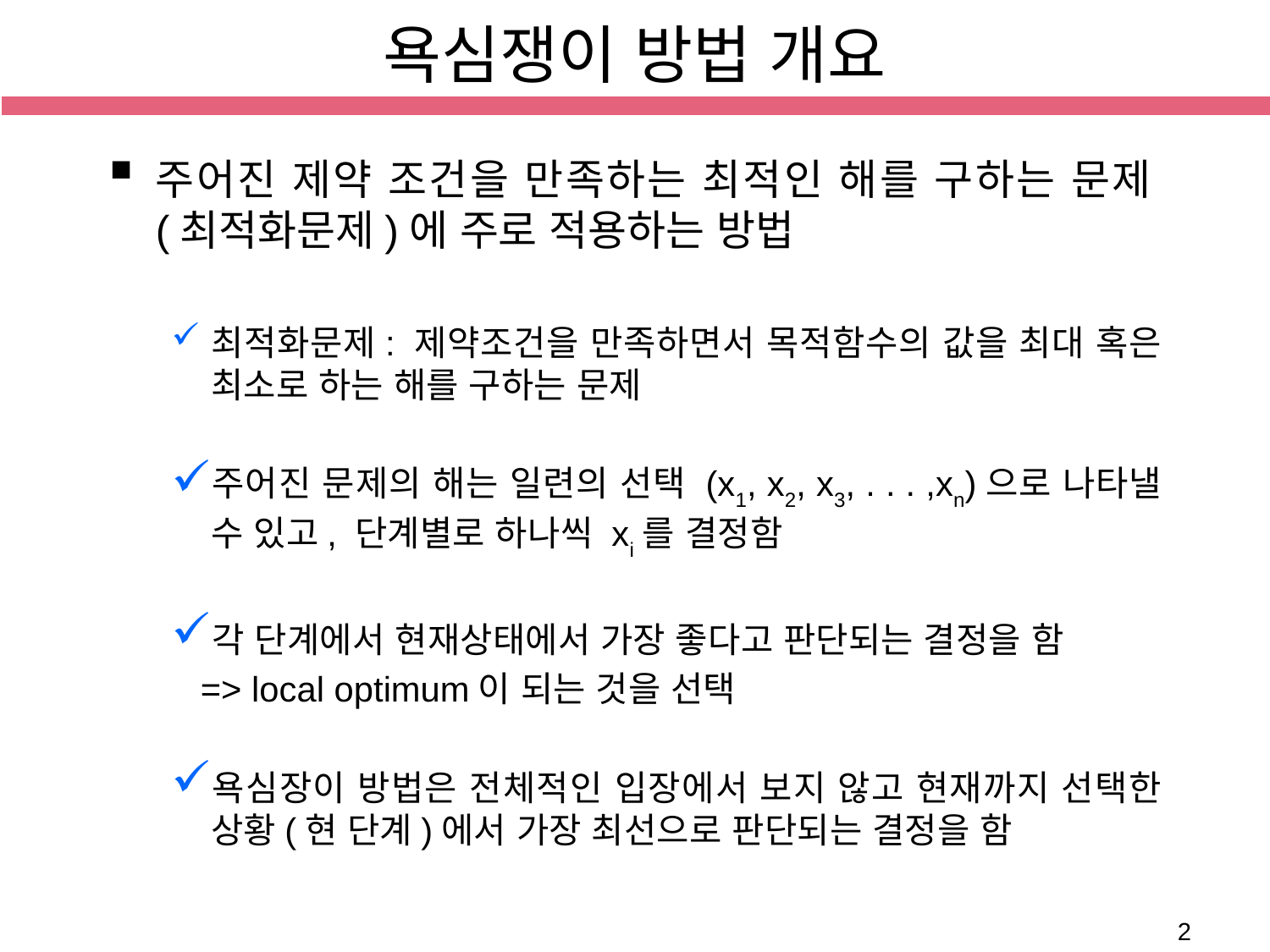

# 욕심쟁이 방법 개요
주어진 제약 조건을 만족하는 최적인 해를 구하는 문제(최적화문제)에 주로 적용하는 방법

최적화문제: 제약조건을 만족하면서 목적함수의 값을 최대 혹은 최소로 하는 해를 구하는 문제

주어진 문제의 해는 일련의 선택 (x1, x2, x3, . . . ,xn)으로 나타낼 수 있고, 단계별로 하나씩 xi를 결정함

각 단계에서 현재상태에서 가장 좋다고 판단되는 결정을 함
   => local optimum이 되는 것을 선택

욕심장이 방법은 전체적인 입장에서 보지 않고 현재까지 선택한 상황(현 단계)에서 가장 최선으로 판단되는 결정을 함